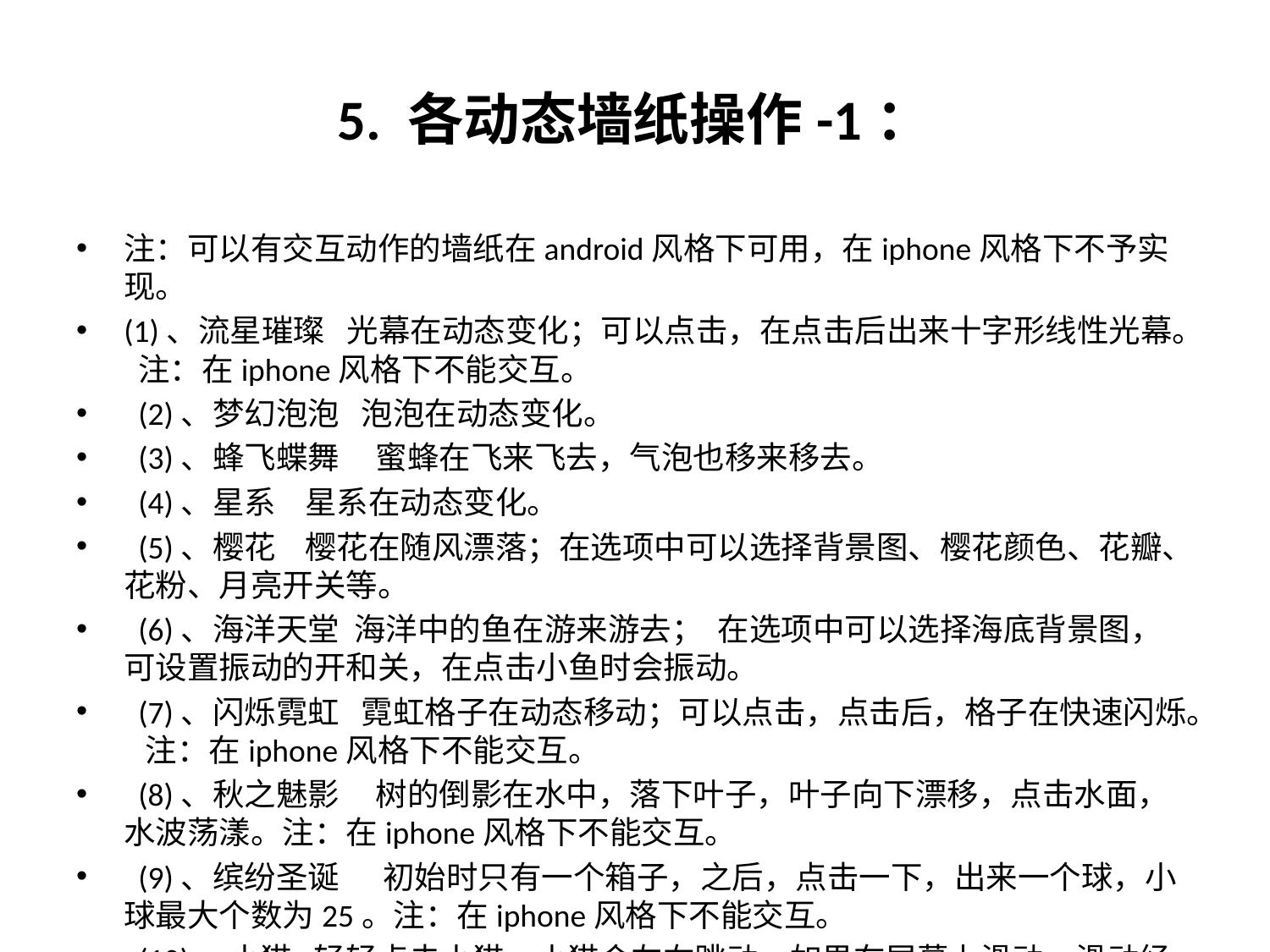

# 5. 各动态墙纸操作-1：
注：可以有交互动作的墙纸在android风格下可用，在iphone风格下不予实现。
(1)、流星璀璨   光幕在动态变化；可以点击，在点击后出来十字形线性光幕。  注：在iphone风格下不能交互。
  (2)、梦幻泡泡   泡泡在动态变化。
  (3)、蜂飞蝶舞     蜜蜂在飞来飞去，气泡也移来移去。
  (4)、星系    星系在动态变化。
  (5)、樱花    樱花在随风漂落；在选项中可以选择背景图、樱花颜色、花瓣、花粉、月亮开关等。
  (6)、海洋天堂  海洋中的鱼在游来游去；  在选项中可以选择海底背景图，可设置振动的开和关，在点击小鱼时会振动。
  (7)、闪烁霓虹   霓虹格子在动态移动；可以点击，点击后，格子在快速闪烁。   注：在iphone风格下不能交互。
  (8)、秋之魅影     树的倒影在水中，落下叶子，叶子向下漂移，点击水面，水波荡漾。注：在iphone风格下不能交互。
  (9)、缤纷圣诞      初始时只有一个箱子，之后，点击一下，出来一个球，小球最大个数为25。注：在iphone风格下不能交互。
  (10)、小猫   轻轻点击小猫，小猫会左右跳动，如果在屏幕上滑动，滑动经